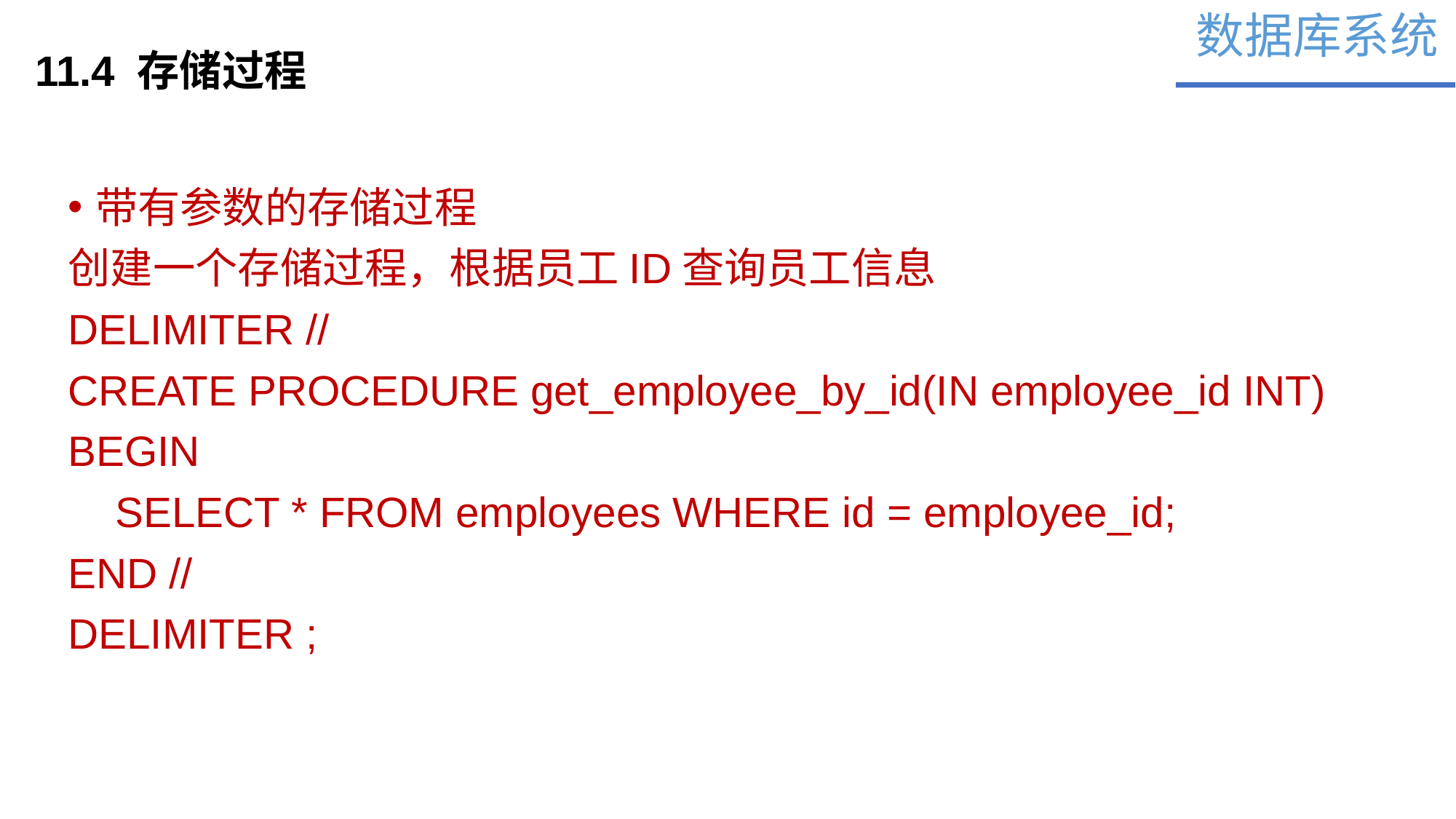

数据库系统
11.4 存储过程

带有参数的存储过程
创建一个存储过程，根据员工ID查询员工信息
DELIMITER //
CREATE PROCEDURE get_employee_by_id(IN employee_id INT)
BEGIN
    SELECT * FROM employees WHERE id = employee_id;
END //
DELIMITER ;